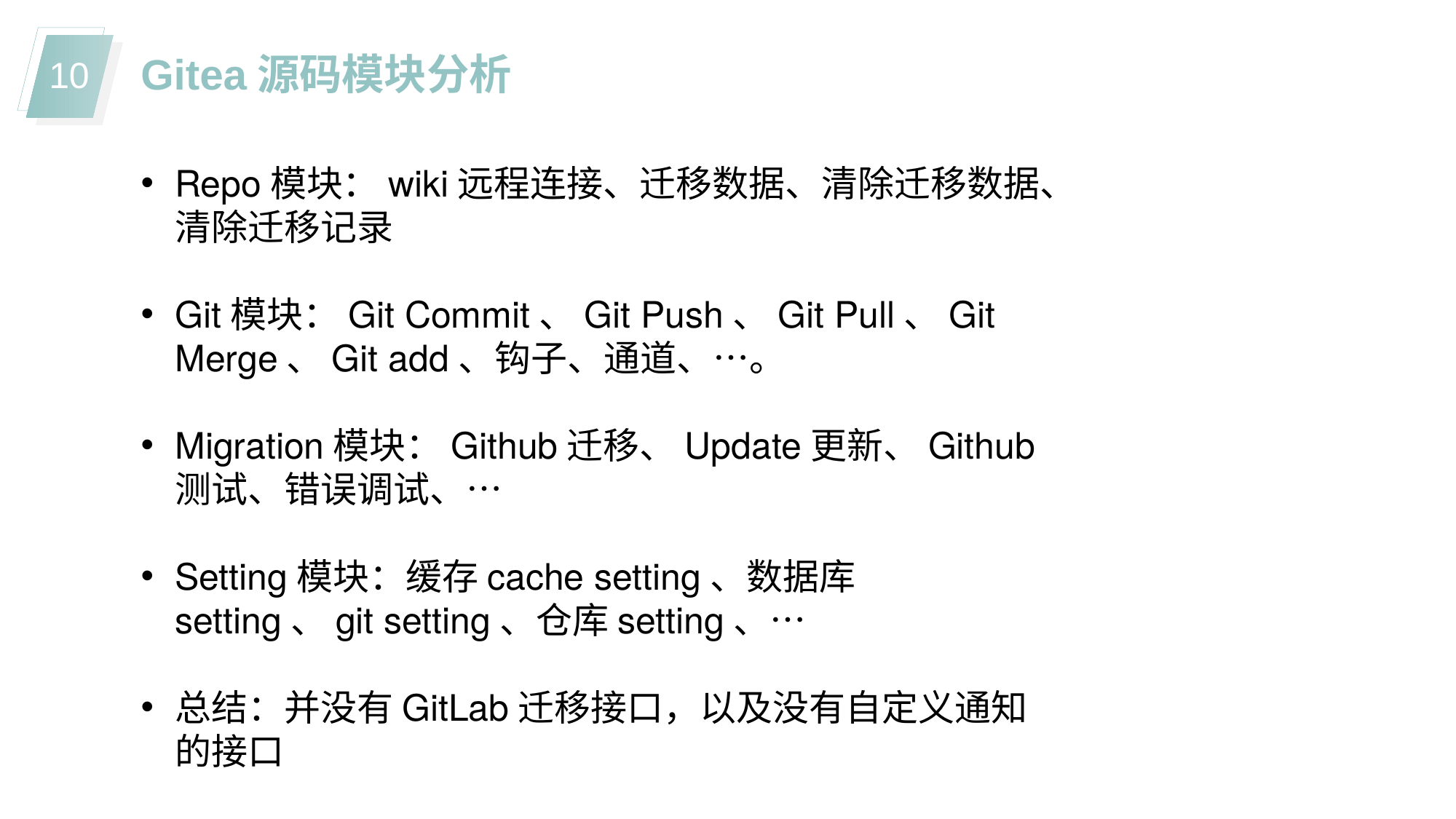

Gitea源码模块分析
Repo模块：wiki远程连接、迁移数据、清除迁移数据、清除迁移记录

Git模块：Git Commit、Git Push、Git Pull、Git Merge、Git add、钩子、通道、…。

Migration模块：Github迁移、Update更新、Github测试、错误调试、…

Setting模块：缓存cache setting、数据库setting、git setting、仓库setting、…

总结：并没有GitLab迁移接口，以及没有自定义通知的接口